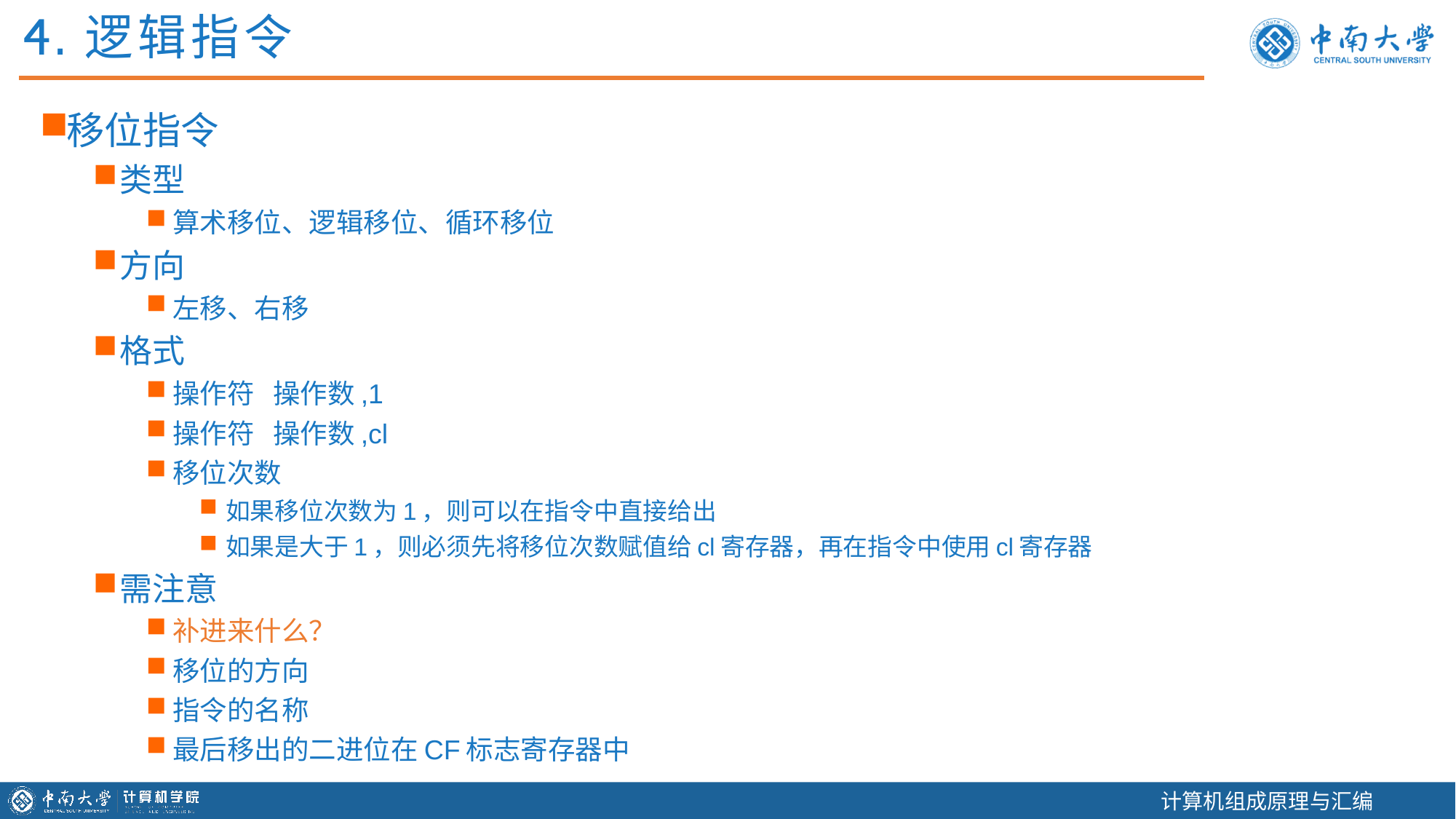

4.逻辑指令
移位指令
类型
算术移位、逻辑移位、循环移位
方向
左移、右移
格式
操作符   操作数,1
操作符   操作数,cl
移位次数
如果移位次数为1，则可以在指令中直接给出
如果是大于1，则必须先将移位次数赋值给cl寄存器，再在指令中使用cl寄存器
需注意
补进来什么？
移位的方向
指令的名称
最后移出的二进位在CF标志寄存器中

40